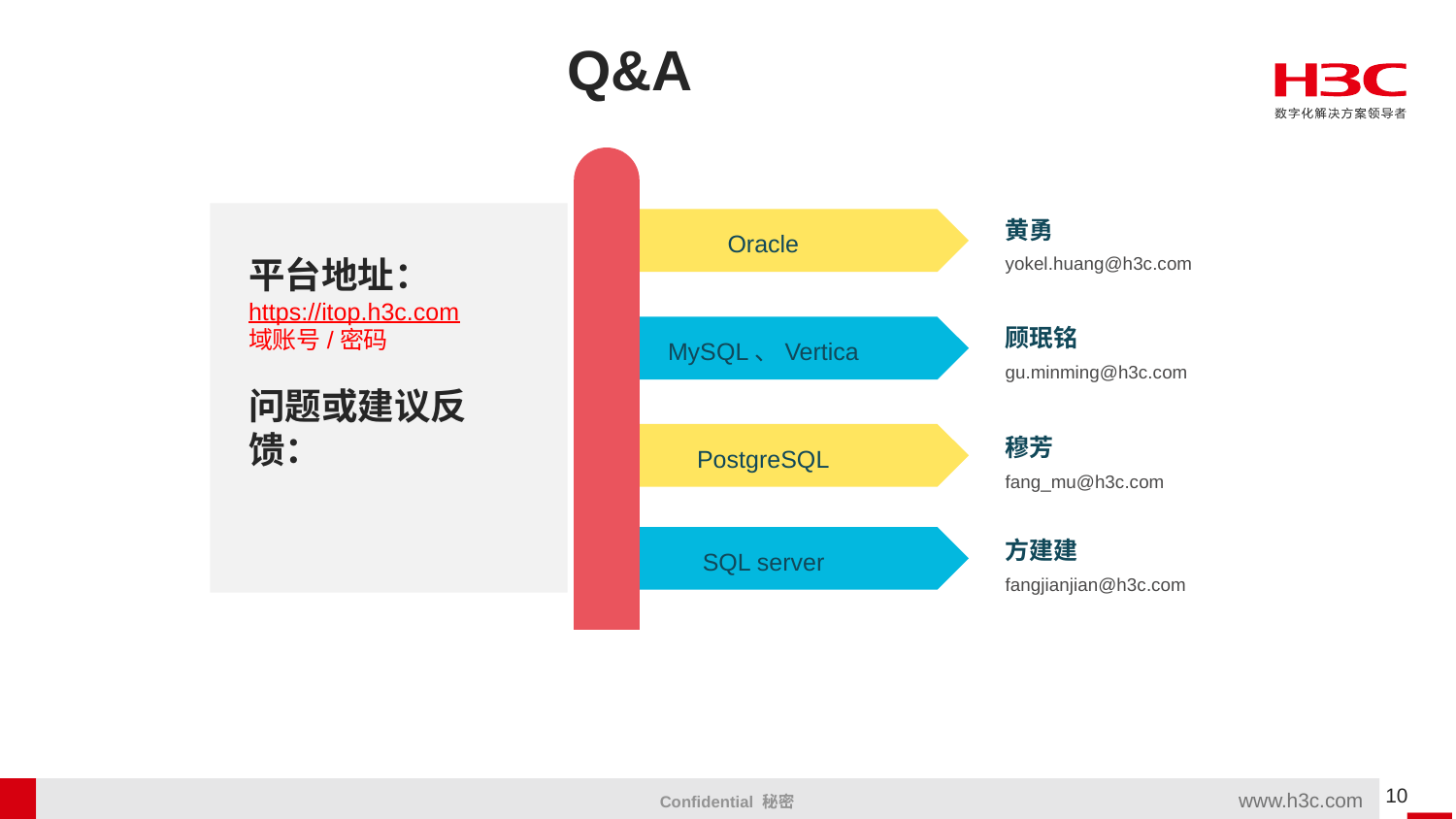

Q&A

平台地址：
https://itop.h3c.com
域账号/密码

问题或建议反馈：
黄勇
yokel.huang@h3c.com
Oracle
顾珉铭
gu.minming@h3c.com
MySQL、Vertica
穆芳
fang_mu@h3c.com
PostgreSQL
方建建
fangjianjian@h3c.com
SQL server